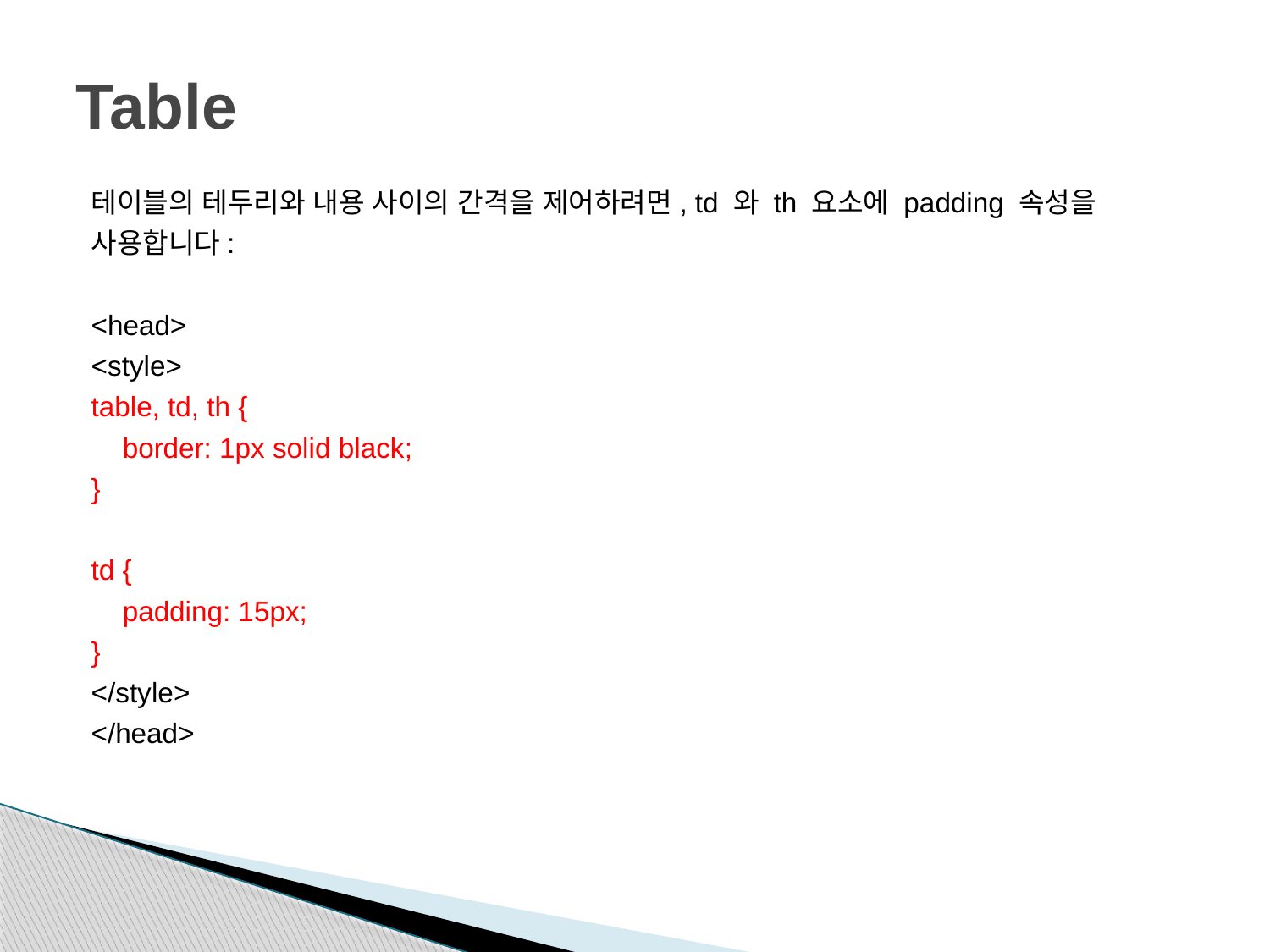

# Table
테이블의 테두리와 내용 사이의 간격을 제어하려면, td 와 th 요소에 padding 속성을
사용합니다:

<head>
<style>
table, td, th {
    border: 1px solid black;
}

td {
    padding: 15px;
}
</style>
</head>